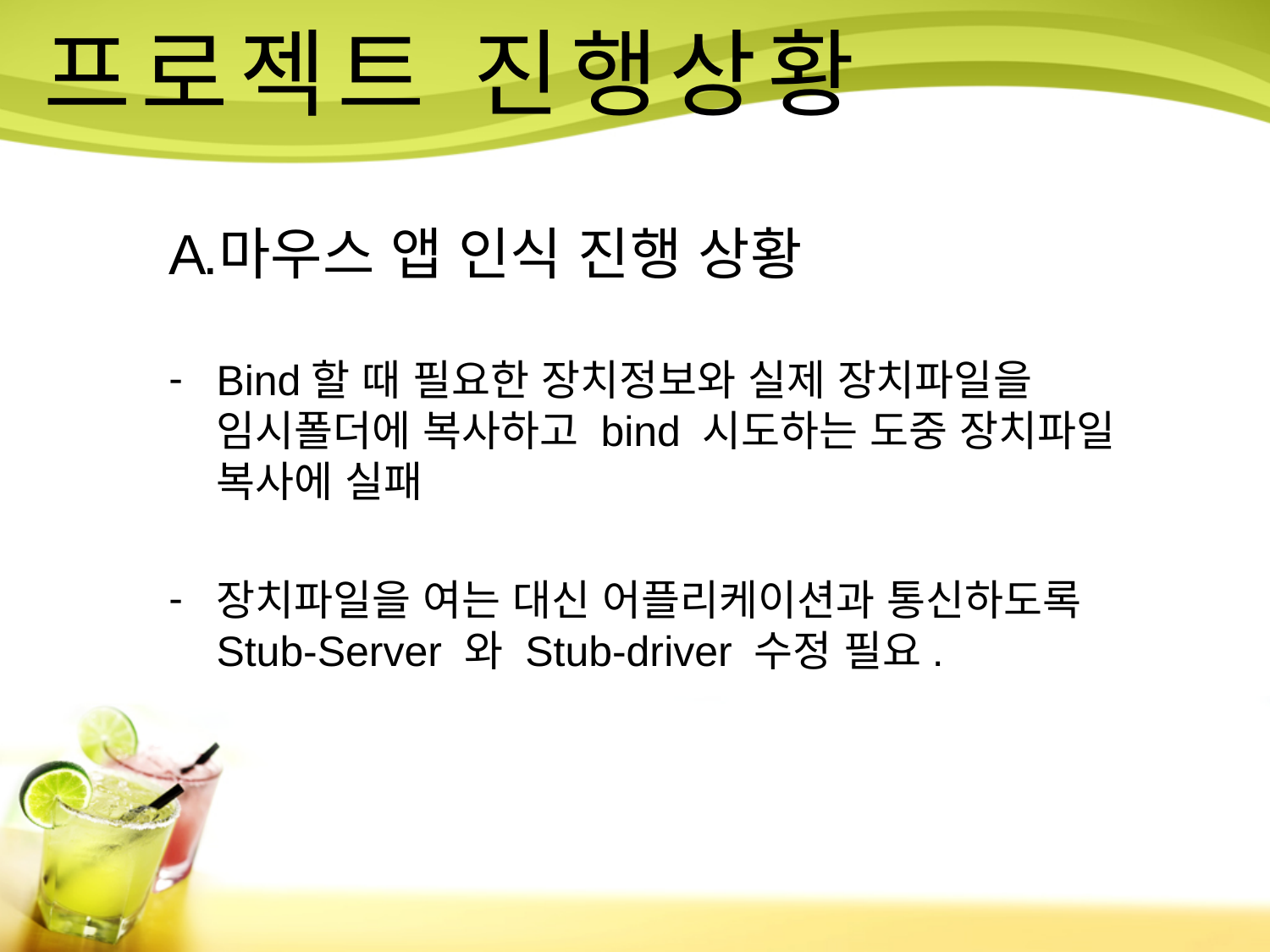

# 프로젝트 진행상황
마우스 앱 인식 진행 상황

Bind할 때 필요한 장치정보와 실제 장치파일을 임시폴더에 복사하고 bind 시도하는 도중 장치파일 복사에 실패

장치파일을 여는 대신 어플리케이션과 통신하도록 Stub-Server 와 Stub-driver 수정 필요.